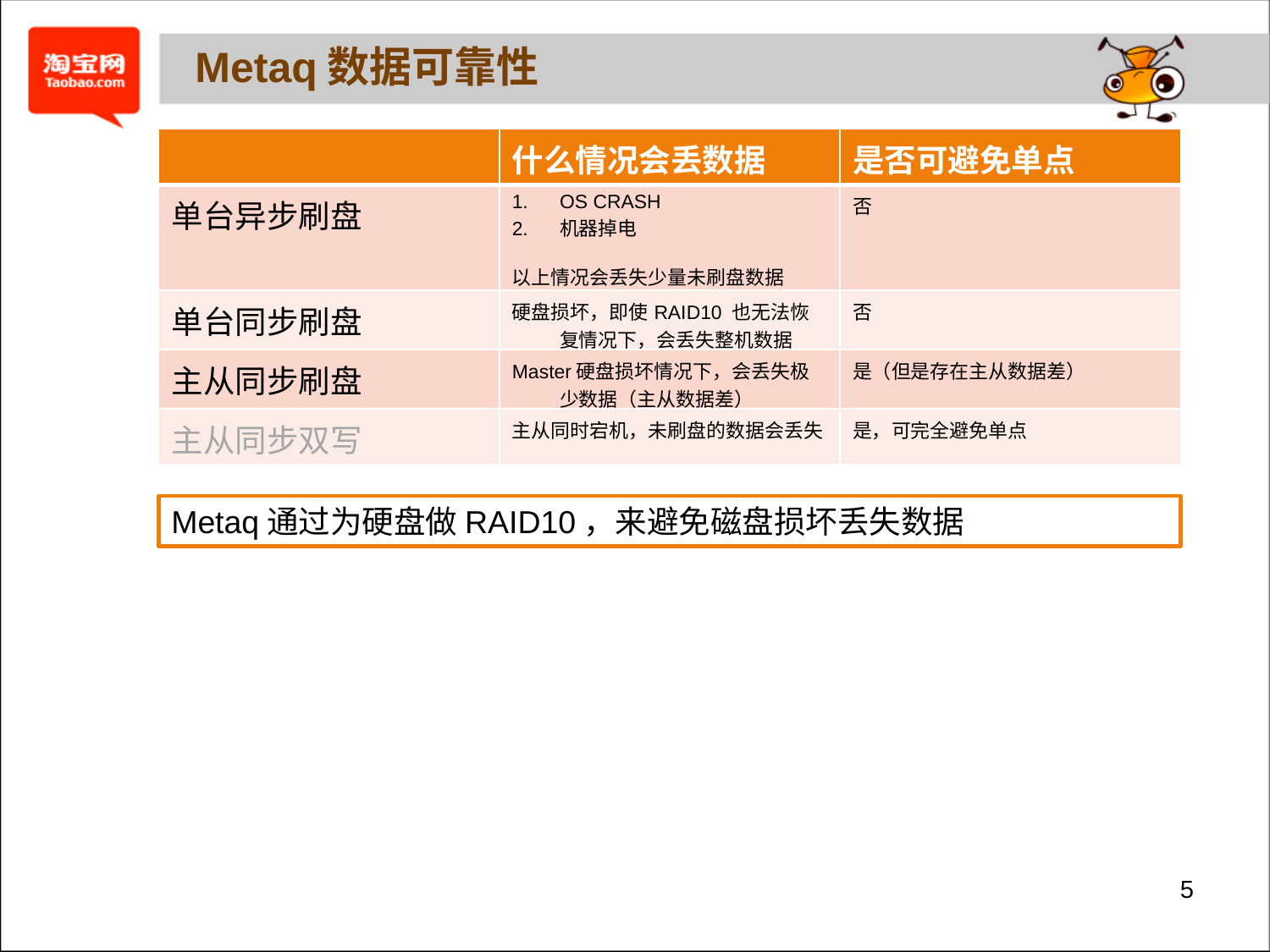

Metaq数据可靠性
|  | 什么情况会丢数据 | 是否可避免单点 |
| --- | --- | --- |
| 单台异步刷盘 | OS CRASH 机器掉电 以上情况会丢失少量未刷盘数据 | 否 |
| 单台同步刷盘 | 硬盘损坏，即使RAID10 也无法恢复情况下，会丢失整机数据 | 否 |
| 主从同步刷盘 | Master硬盘损坏情况下，会丢失极少数据（主从数据差） | 是（但是存在主从数据差） |
| 主从同步双写 | 主从同时宕机，未刷盘的数据会丢失 | 是，可完全避免单点 |
Metaq通过为硬盘做RAID10，来避免磁盘损坏丢失数据
5